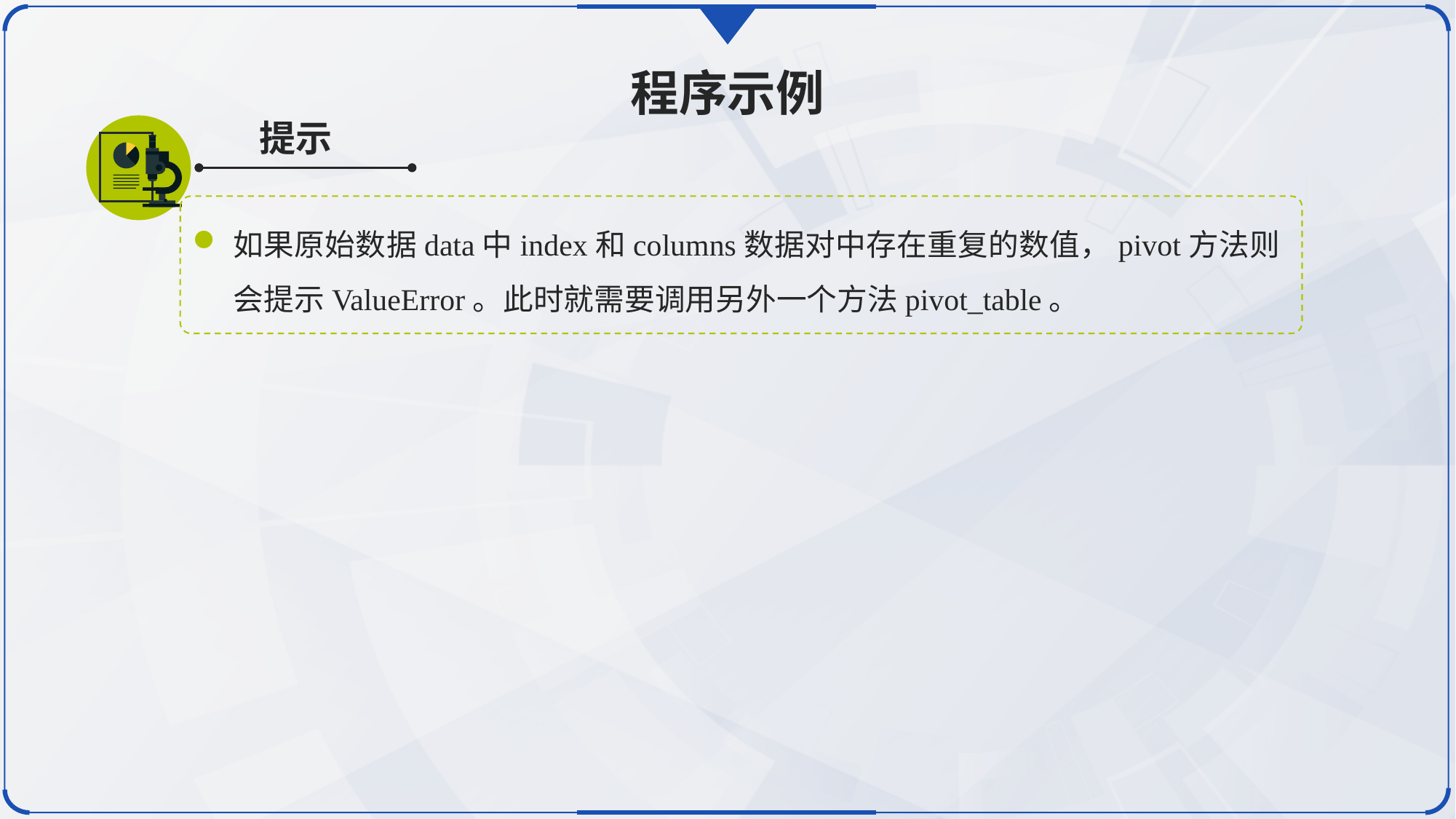

程序示例
提示

如果原始数据data中index和columns数据对中存在重复的数值，pivot方法则会提示ValueError。此时就需要调用另外一个方法pivot_table。